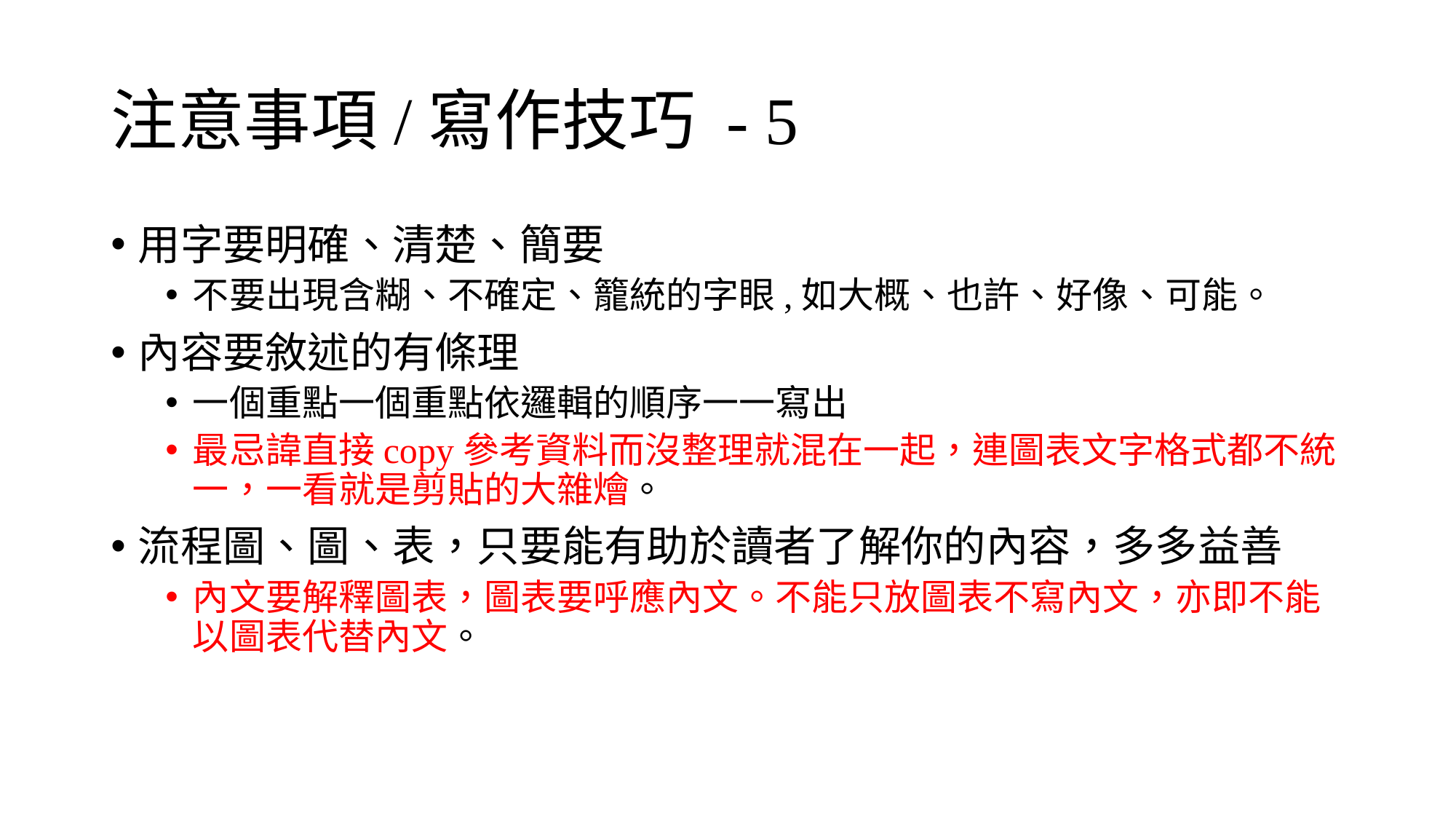

# 注意事項/寫作技巧 - 5
用字要明確、清楚、簡要
不要出現含糊、不確定、籠統的字眼,如大概、也許、好像、可能。
內容要敘述的有條理
一個重點一個重點依邏輯的順序一一寫出
最忌諱直接copy參考資料而沒整理就混在一起，連圖表文字格式都不統一，一看就是剪貼的大雜燴。
流程圖、圖、表，只要能有助於讀者了解你的內容，多多益善
內文要解釋圖表，圖表要呼應內文。不能只放圖表不寫內文，亦即不能以圖表代替內文。